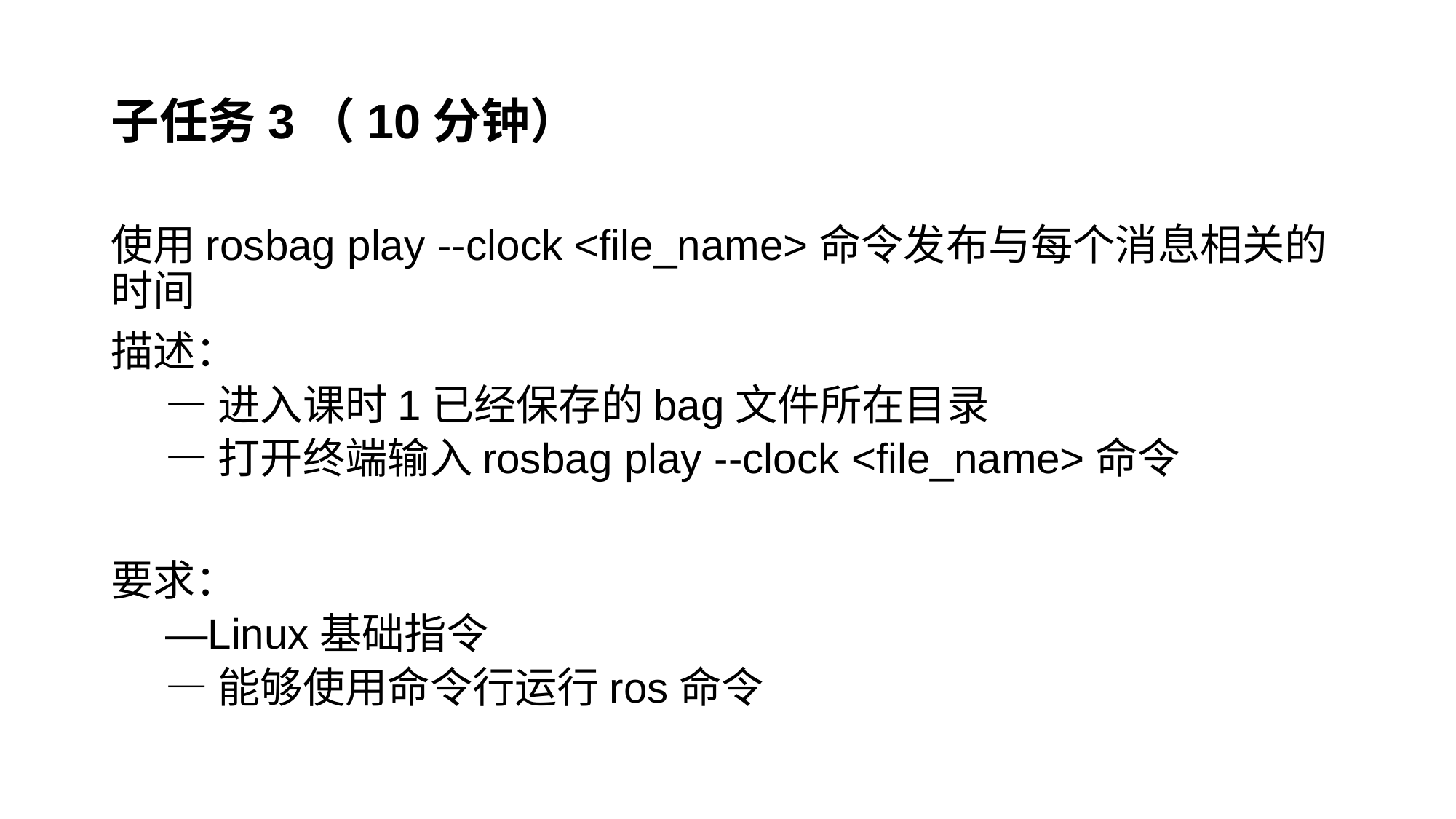

# 子任务3（10分钟）
使用rosbag play --clock <file_name>命令发布与每个消息相关的时间
描述：
—进入课时1已经保存的bag文件所在目录
—打开终端输入rosbag play --clock <file_name>命令

要求：
—Linux基础指令
—能够使用命令行运行ros命令